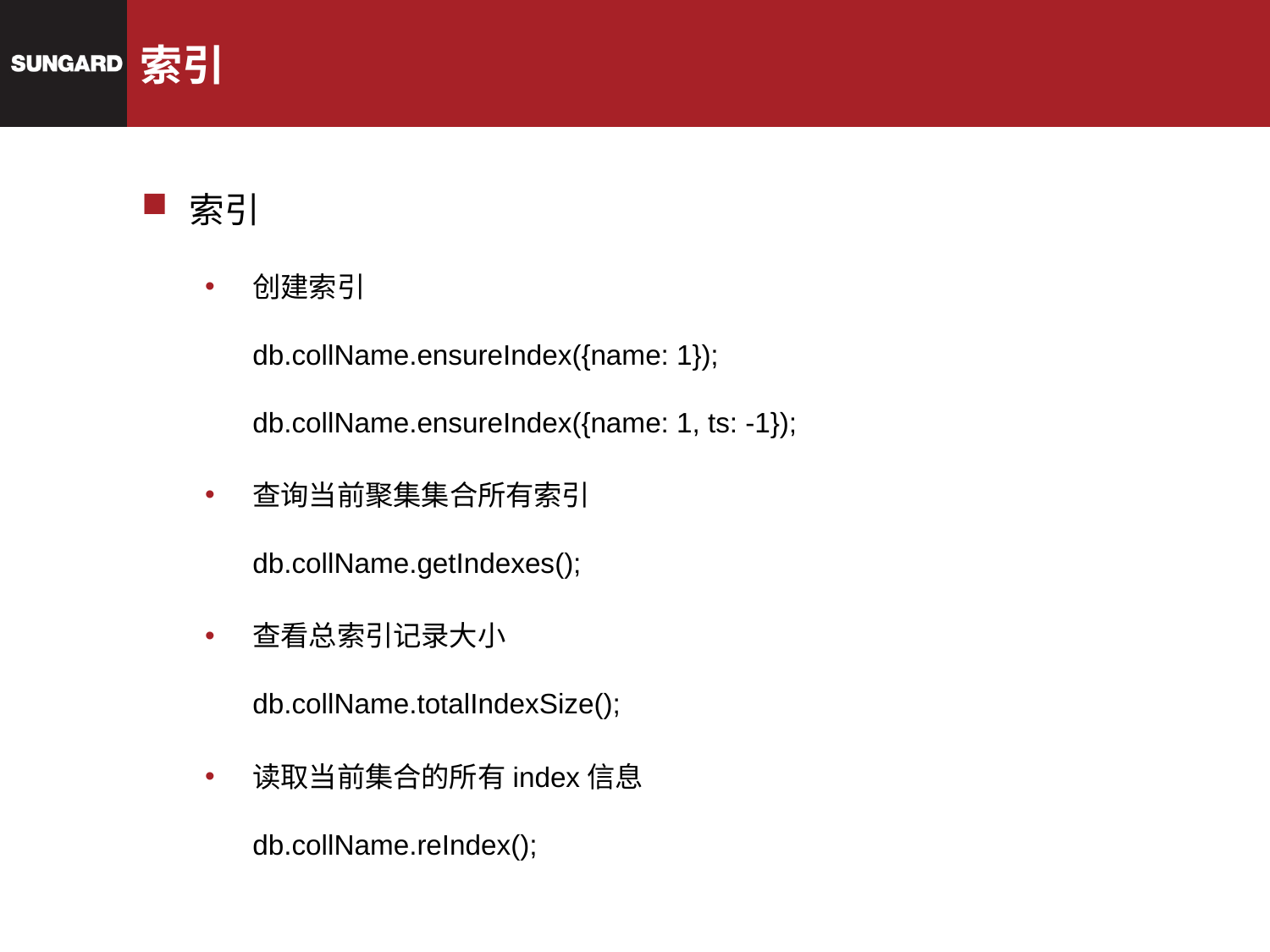

# 索引
索引
创建索引
db.collName.ensureIndex({name: 1});
db.collName.ensureIndex({name: 1, ts: -1});
查询当前聚集集合所有索引
db.collName.getIndexes();
查看总索引记录大小
db.collName.totalIndexSize();
读取当前集合的所有index信息
db.collName.reIndex();